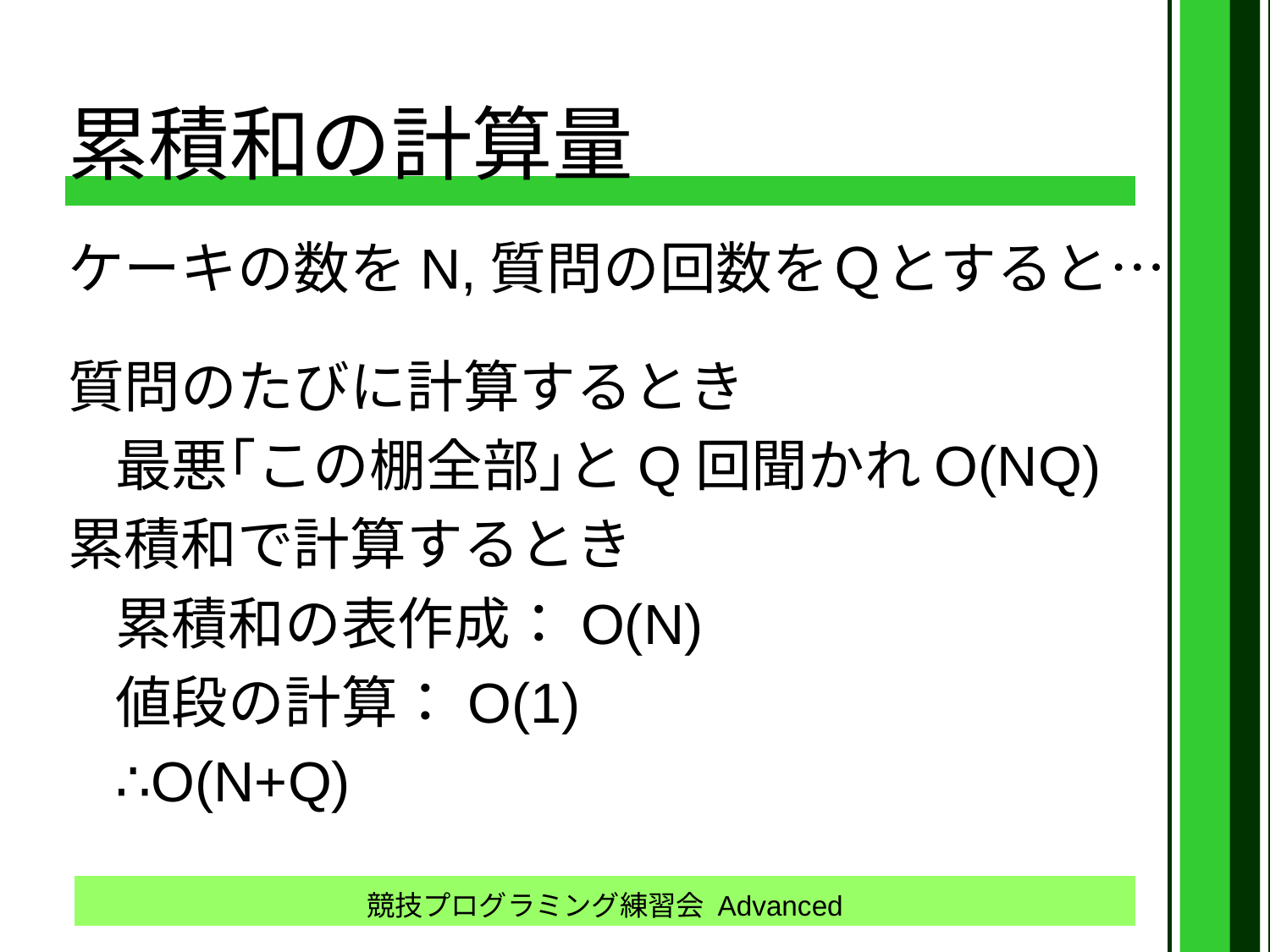

# 累積和の計算量
ケーキの数をN,質問の回数をＱとすると…

質問のたびに計算するとき
	最悪｢この棚全部｣とQ回聞かれO(NQ)
累積和で計算するとき
	累積和の表作成：O(N)
	値段の計算：O(1)
	∴O(N+Q)
競技プログラミング練習会 Advanced